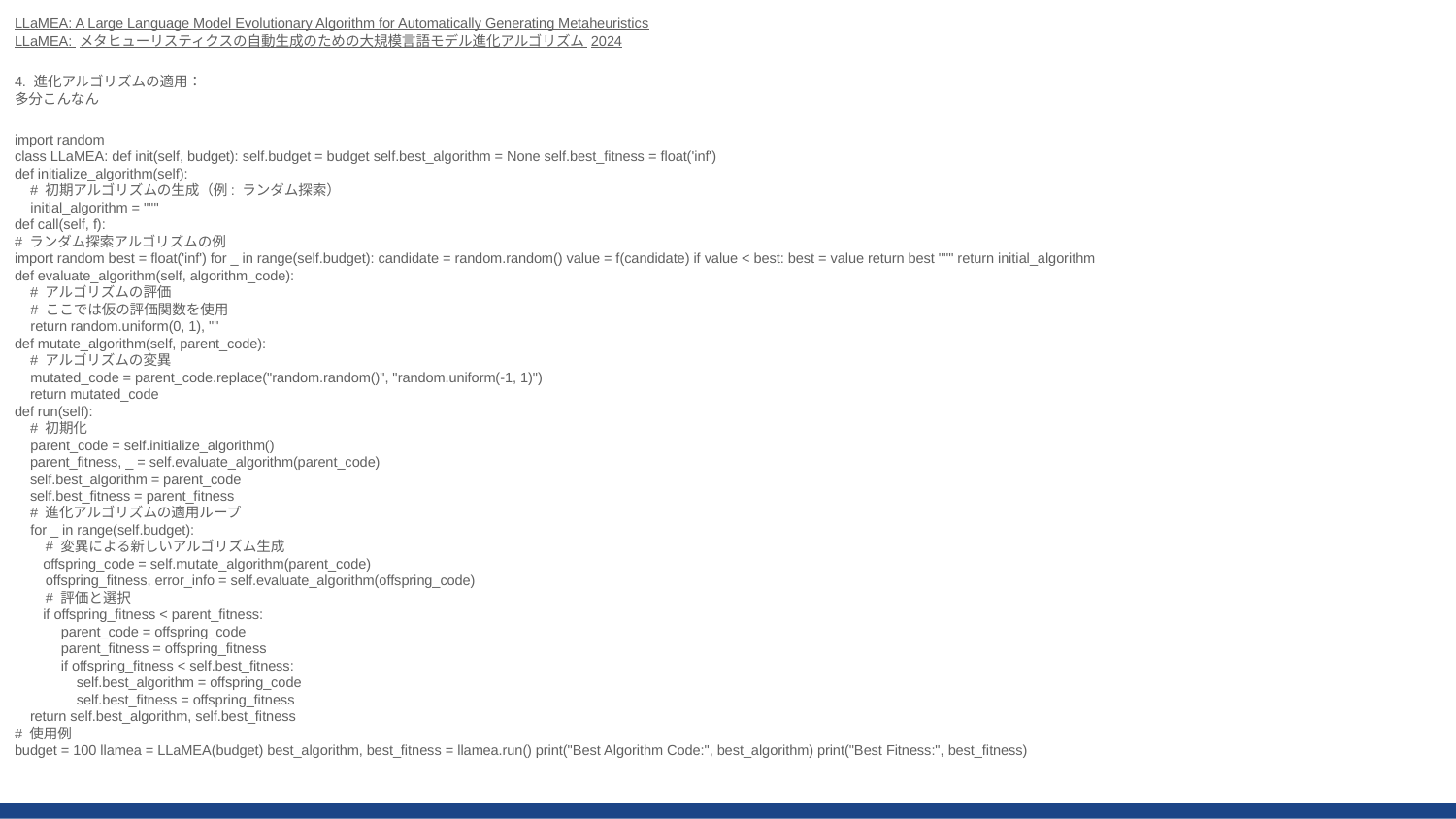

LLaMEA: A Large Language Model Evolutionary Algorithm for Automatically Generating Metaheuristics
LLaMEA: メタヒューリスティクスの自動生成のための大規模言語モデル進化アルゴリズム 2024
4. 進化アルゴリズムの適用：
多分こんなん
import random
class LLaMEA: def init(self, budget): self.budget = budget self.best_algorithm = None self.best_fitness = float('inf')
def initialize_algorithm(self):
    # 初期アルゴリズムの生成（例: ランダム探索）
    initial_algorithm = """
def call(self, f):
# ランダム探索アルゴリズムの例
import random best = float('inf') for _ in range(self.budget): candidate = random.random() value = f(candidate) if value < best: best = value return best """ return initial_algorithm
def evaluate_algorithm(self, algorithm_code):
    # アルゴリズムの評価
    # ここでは仮の評価関数を使用
    return random.uniform(0, 1), ""
def mutate_algorithm(self, parent_code):
    # アルゴリズムの変異
    mutated_code = parent_code.replace("random.random()", "random.uniform(-1, 1)")
    return mutated_code
def run(self):
    # 初期化
    parent_code = self.initialize_algorithm()
    parent_fitness, _ = self.evaluate_algorithm(parent_code)
    self.best_algorithm = parent_code
    self.best_fitness = parent_fitness
    # 進化アルゴリズムの適用ループ
    for _ in range(self.budget):
        # 変異による新しいアルゴリズム生成
        offspring_code = self.mutate_algorithm(parent_code)
        offspring_fitness, error_info = self.evaluate_algorithm(offspring_code)
        # 評価と選択
        if offspring_fitness < parent_fitness:
            parent_code = offspring_code
            parent_fitness = offspring_fitness
            if offspring_fitness < self.best_fitness:
                self.best_algorithm = offspring_code
                self.best_fitness = offspring_fitness
    return self.best_algorithm, self.best_fitness
# 使用例
budget = 100 llamea = LLaMEA(budget) best_algorithm, best_fitness = llamea.run() print("Best Algorithm Code:", best_algorithm) print("Best Fitness:", best_fitness)